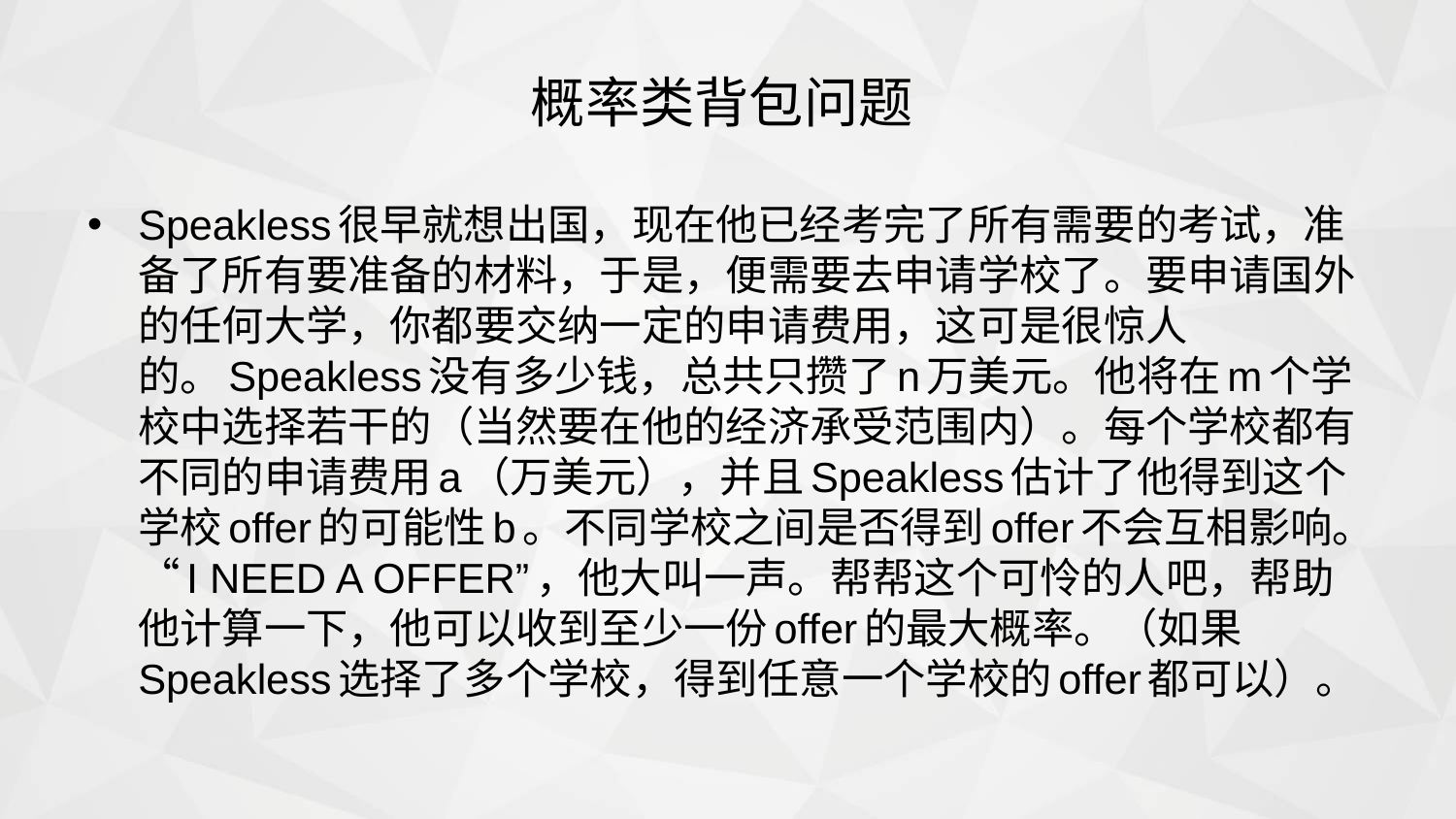

# 概率类背包问题
Speakless很早就想出国，现在他已经考完了所有需要的考试，准备了所有要准备的材料，于是，便需要去申请学校了。要申请国外的任何大学，你都要交纳一定的申请费用，这可是很惊人的。Speakless没有多少钱，总共只攒了n万美元。他将在m个学校中选择若干的（当然要在他的经济承受范围内）。每个学校都有不同的申请费用a（万美元），并且Speakless估计了他得到这个学校offer的可能性b。不同学校之间是否得到offer不会互相影响。“I NEED A OFFER”，他大叫一声。帮帮这个可怜的人吧，帮助他计算一下，他可以收到至少一份offer的最大概率。（如果Speakless选择了多个学校，得到任意一个学校的offer都可以）。